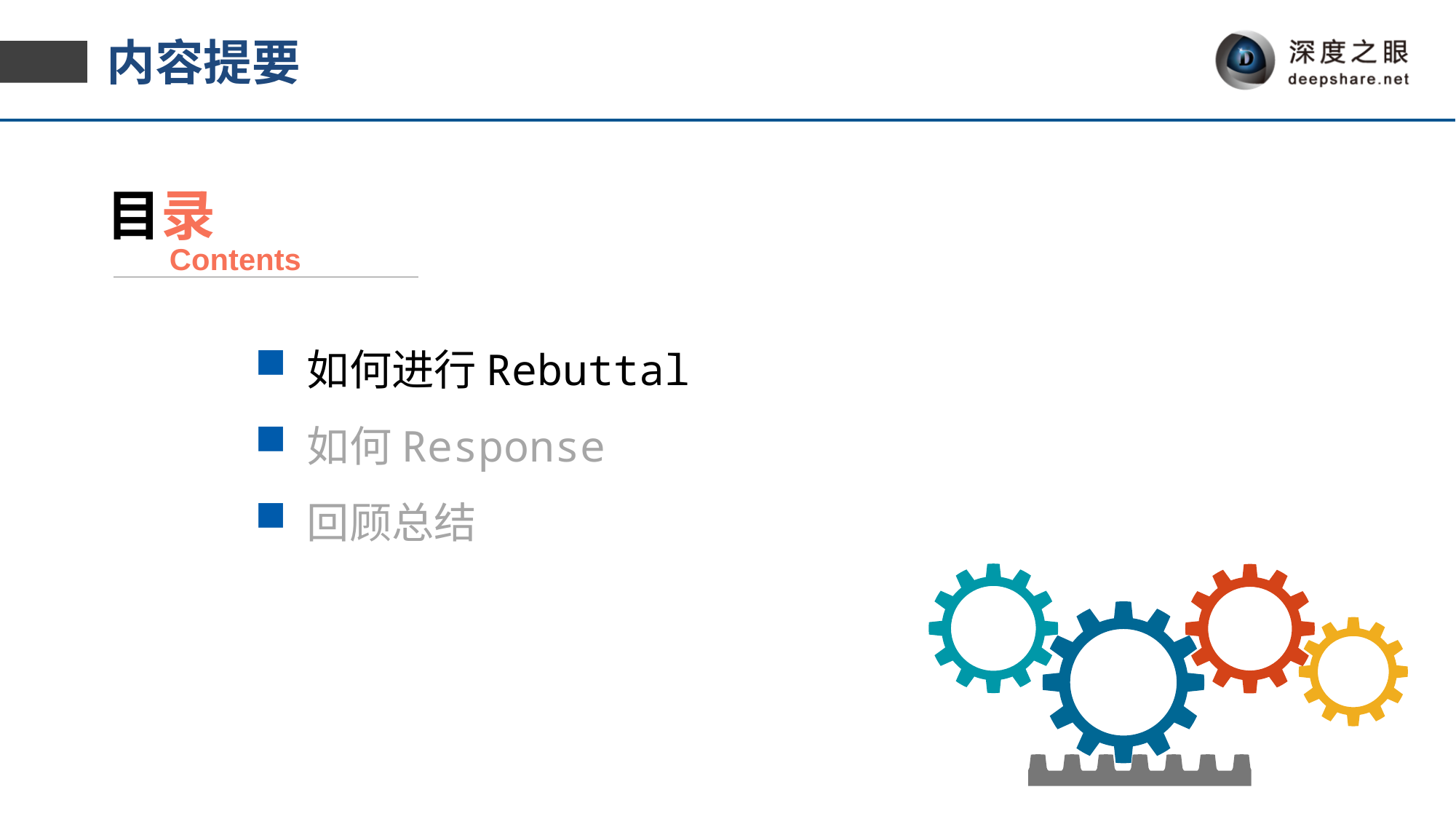

内容提要

目录
Contents
 如何进行Rebuttal
 如何Response
 回顾总结

NORTHWESTERN POLYTECHNICAL UNIVERSITY